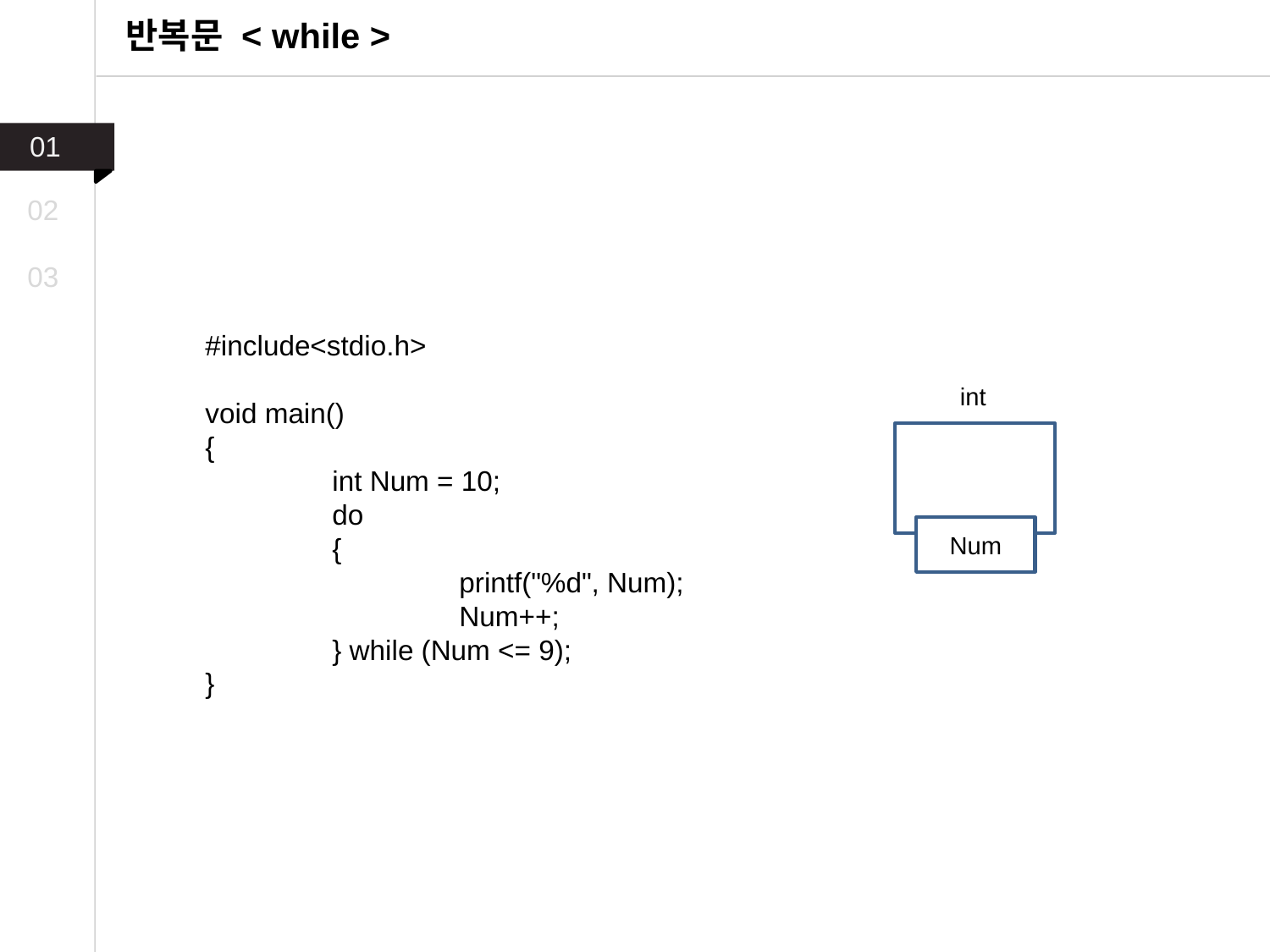

반복문 < while >
01

02
03
#include<stdio.h>

void main()
{
	int Num = 10;
	do
	{
		printf("%d", Num);
		Num++;
	} while (Num <= 9);
}
int

Num